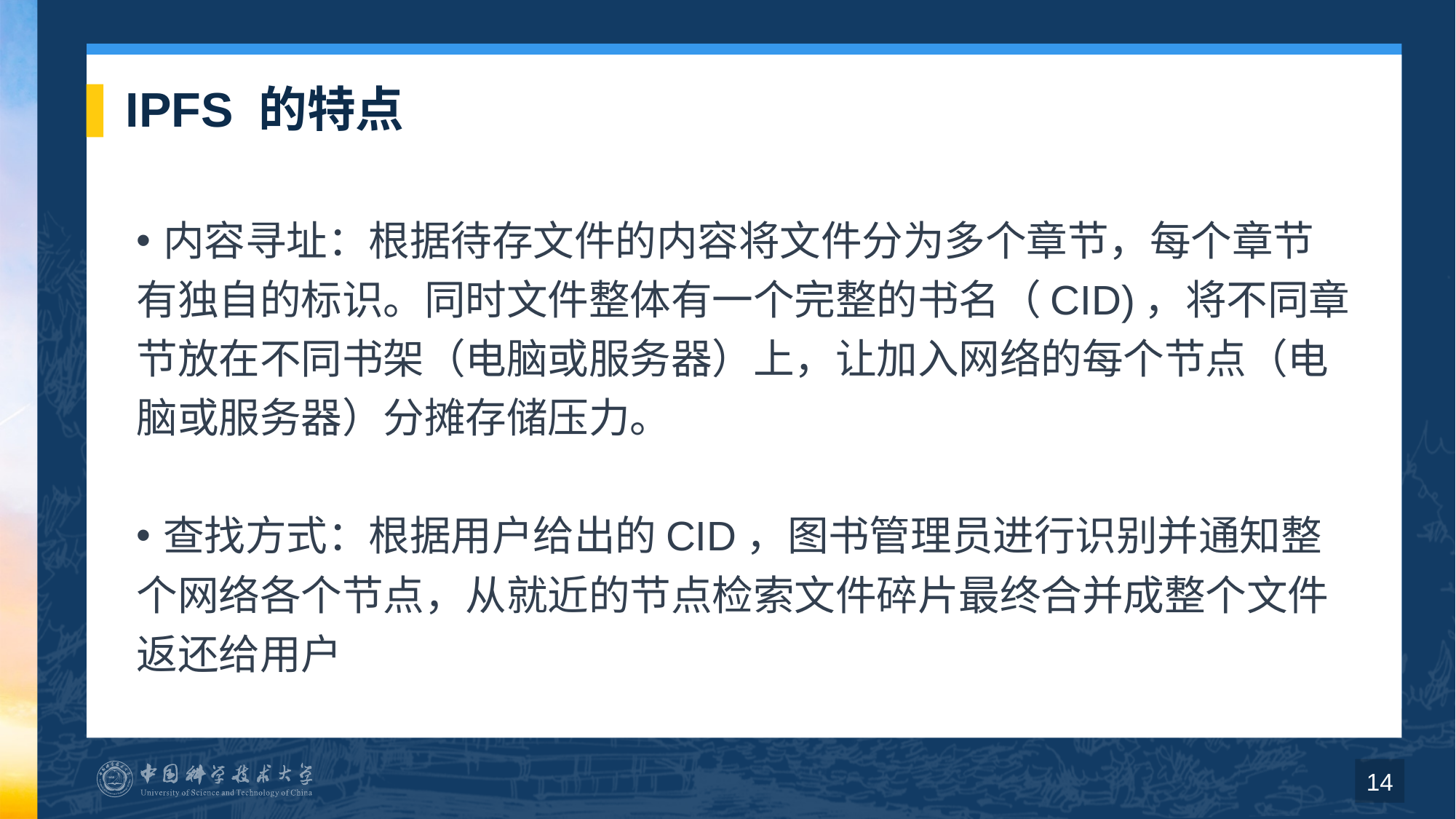

# IPFS 的特点

内容寻址：根据待存文件的内容将文件分为多个章节，每个章节
有独自的标识。同时文件整体有一个完整的书名（CID)，将不同章
节放在不同书架（电脑或服务器）上，让加入网络的每个节点（电
脑或服务器）分摊存储压力。

查找方式：根据用户给出的CID，图书管理员进行识别并通知整
个网络各个节点，从就近的节点检索文件碎片最终合并成整个文件
返还给用户

14